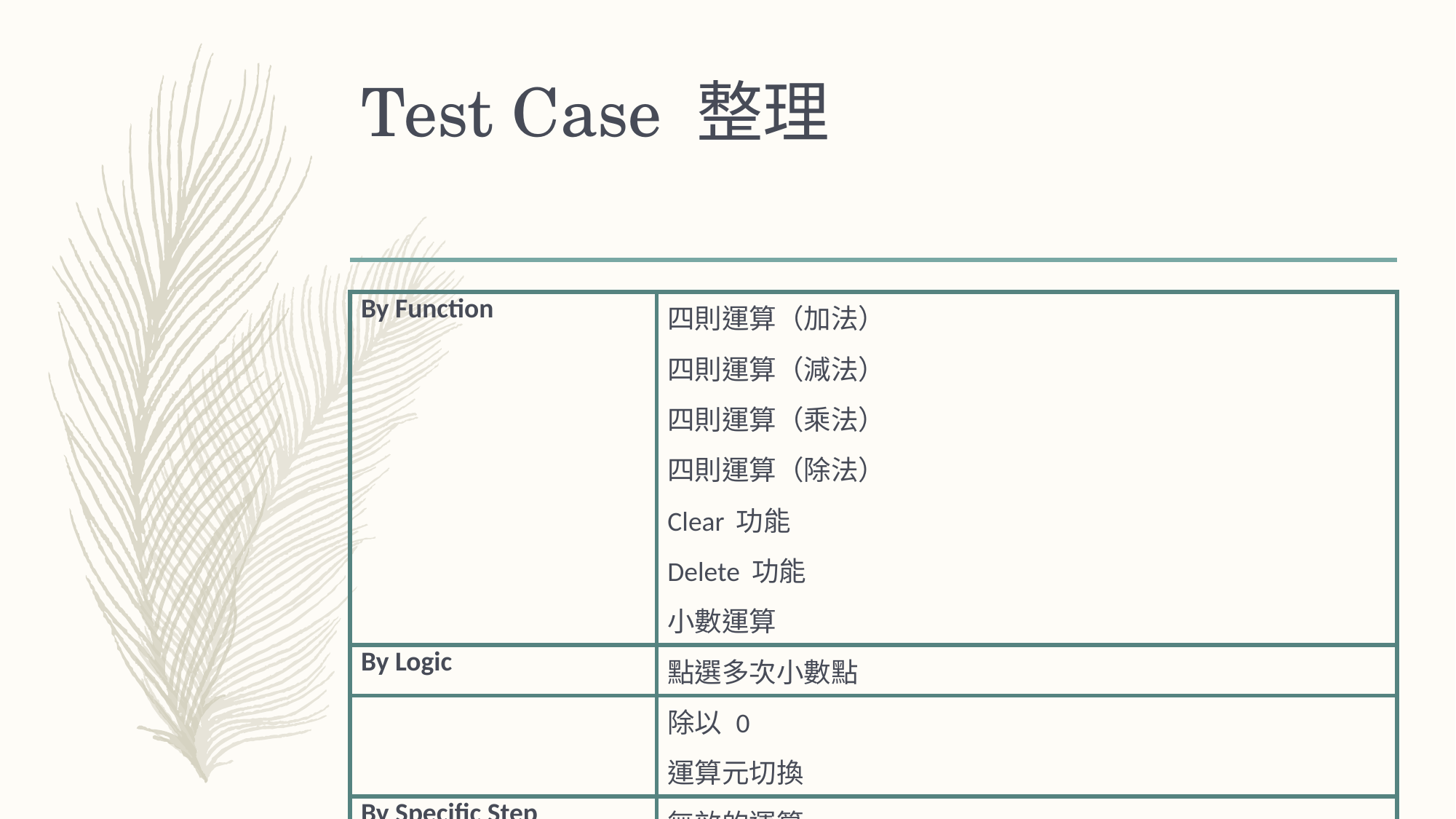

# Test Case 整理
| By Function | 四則運算（加法） |
| --- | --- |
|  | 四則運算（減法） |
|  | 四則運算（乘法） |
|  | 四則運算（除法） |
|  | Clear 功能 |
|  | Delete 功能 |
|  | 小數運算 |
| By Logic | 點選多次小數點 |
|  | 除以 0 |
|  | 運算元切換 |
| By Specific Step | 無效的運算 |